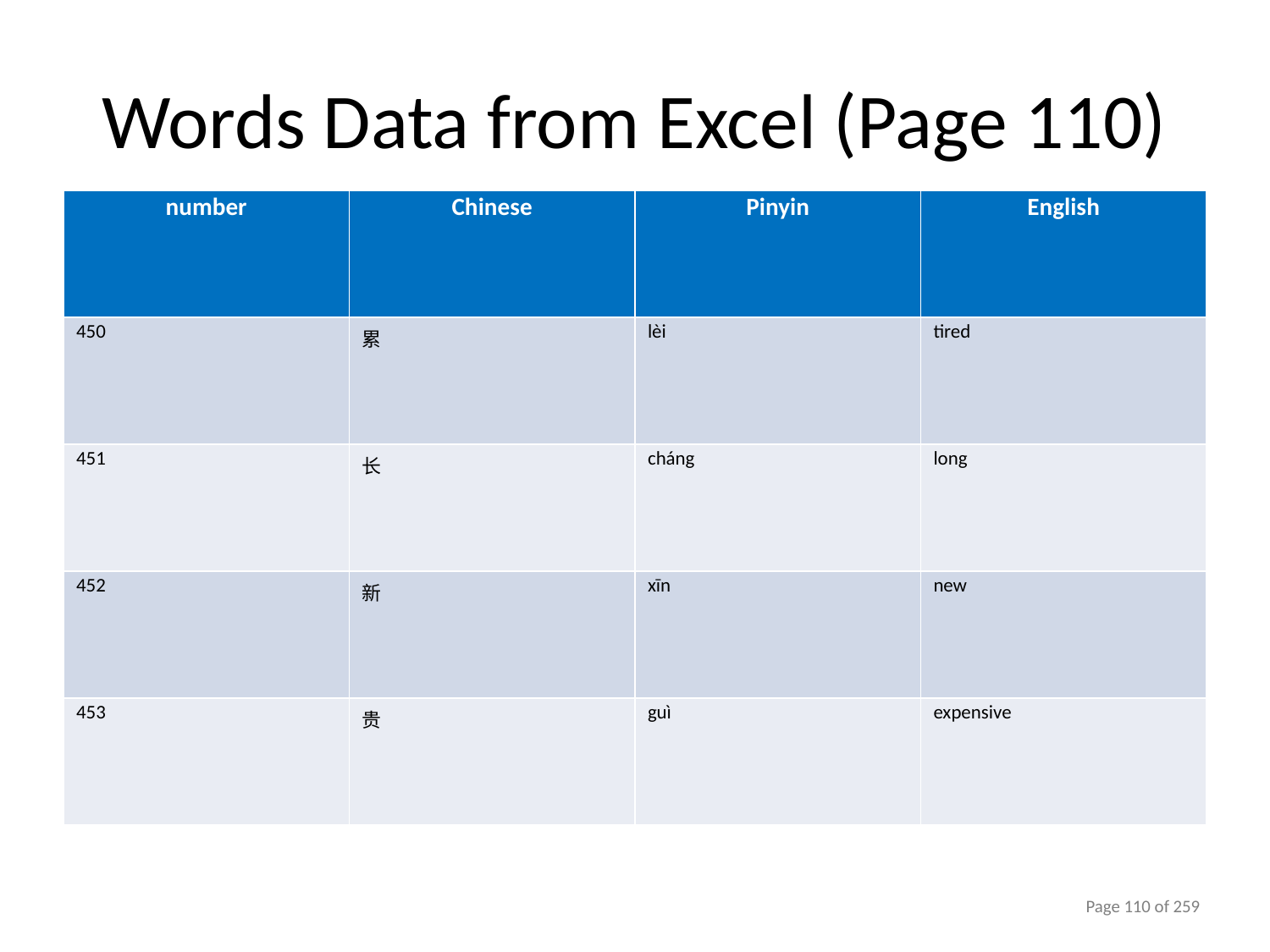

# Words Data from Excel (Page 110)
| number | Chinese | Pinyin | English |
| --- | --- | --- | --- |
| 450 | 累 | lèi | tired |
| 451 | 长 | cháng | long |
| 452 | 新 | xīn | new |
| 453 | 贵 | guì | expensive |

Page 110 of 259